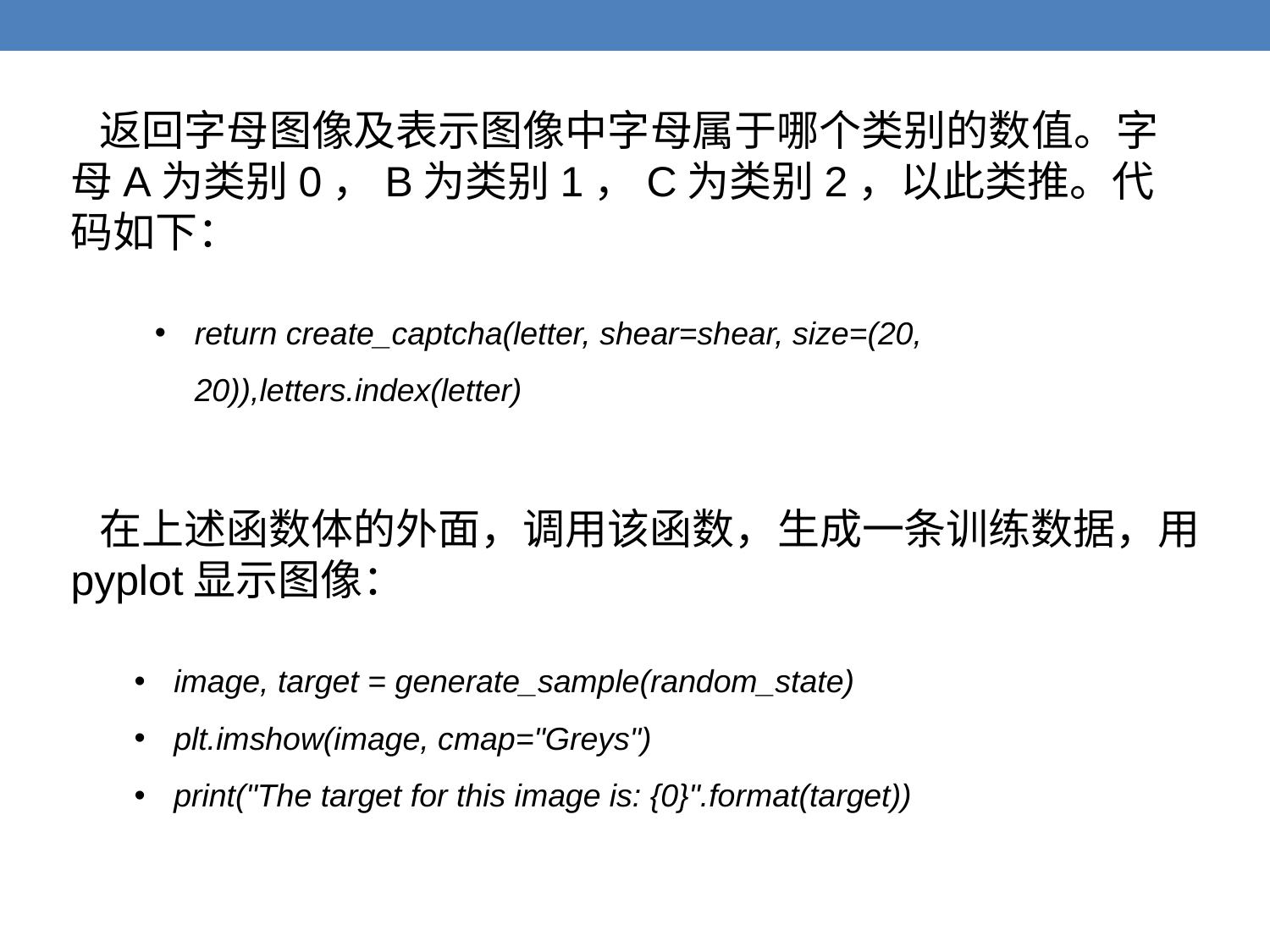

返回字母图像及表示图像中字母属于哪个类别的数值。字母A为类别0，B为类别1，C为类别2，以此类推。代码如下：
return create_captcha(letter, shear=shear, size=(20, 20)),letters.index(letter)
  在上述函数体的外面，调用该函数，生成一条训练数据，用pyplot显示图像：

image, target = generate_sample(random_state)
plt.imshow(image, cmap="Greys")
print("The target for this image is: {0}".format(target))